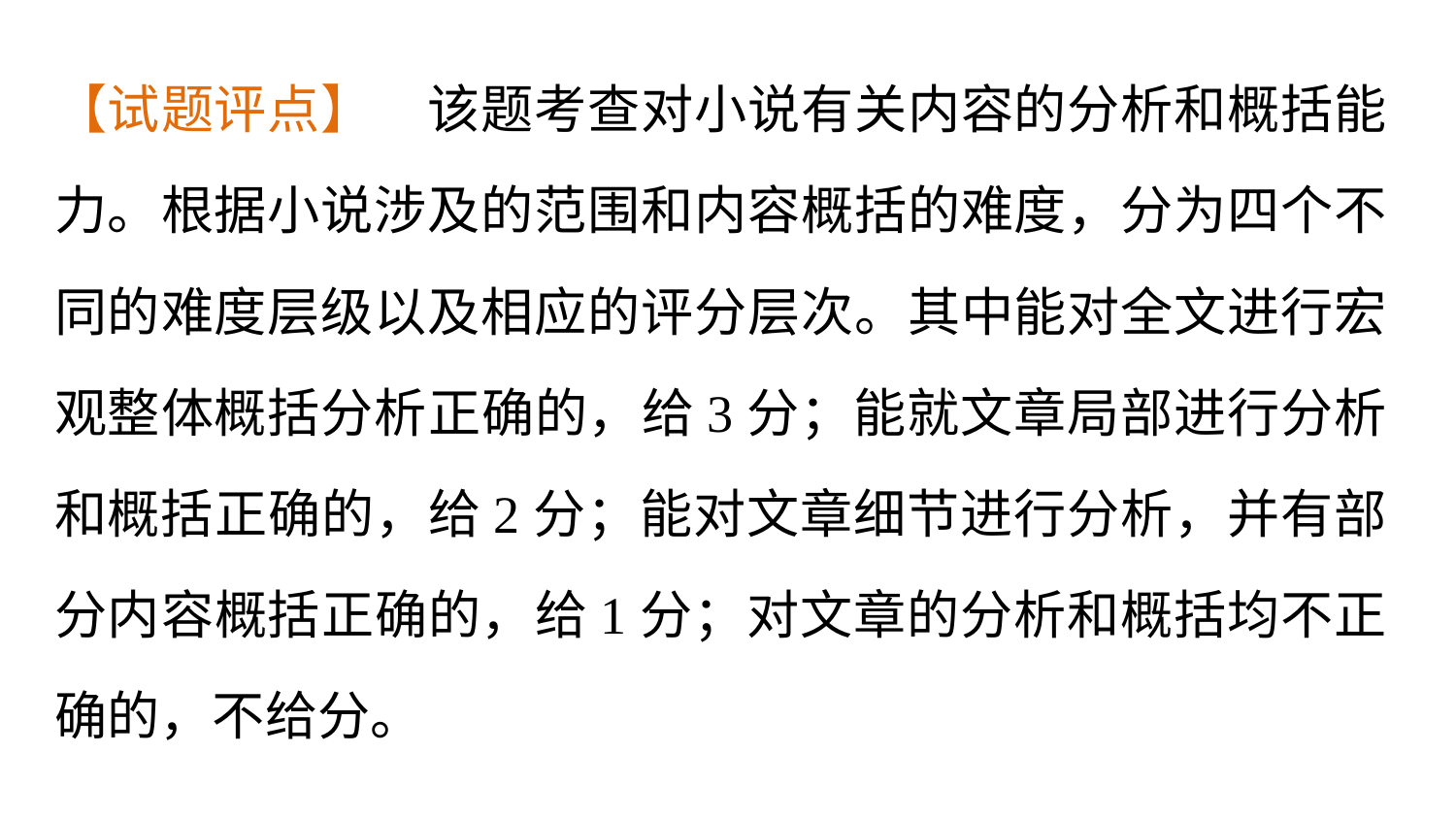

【试题评点】　该题考查对小说有关内容的分析和概括能力。根据小说涉及的范围和内容概括的难度，分为四个不同的难度层级以及相应的评分层次。其中能对全文进行宏观整体概括分析正确的，给3分；能就文章局部进行分析和概括正确的，给2分；能对文章细节进行分析，并有部分内容概括正确的，给1分；对文章的分析和概括均不正确的，不给分。